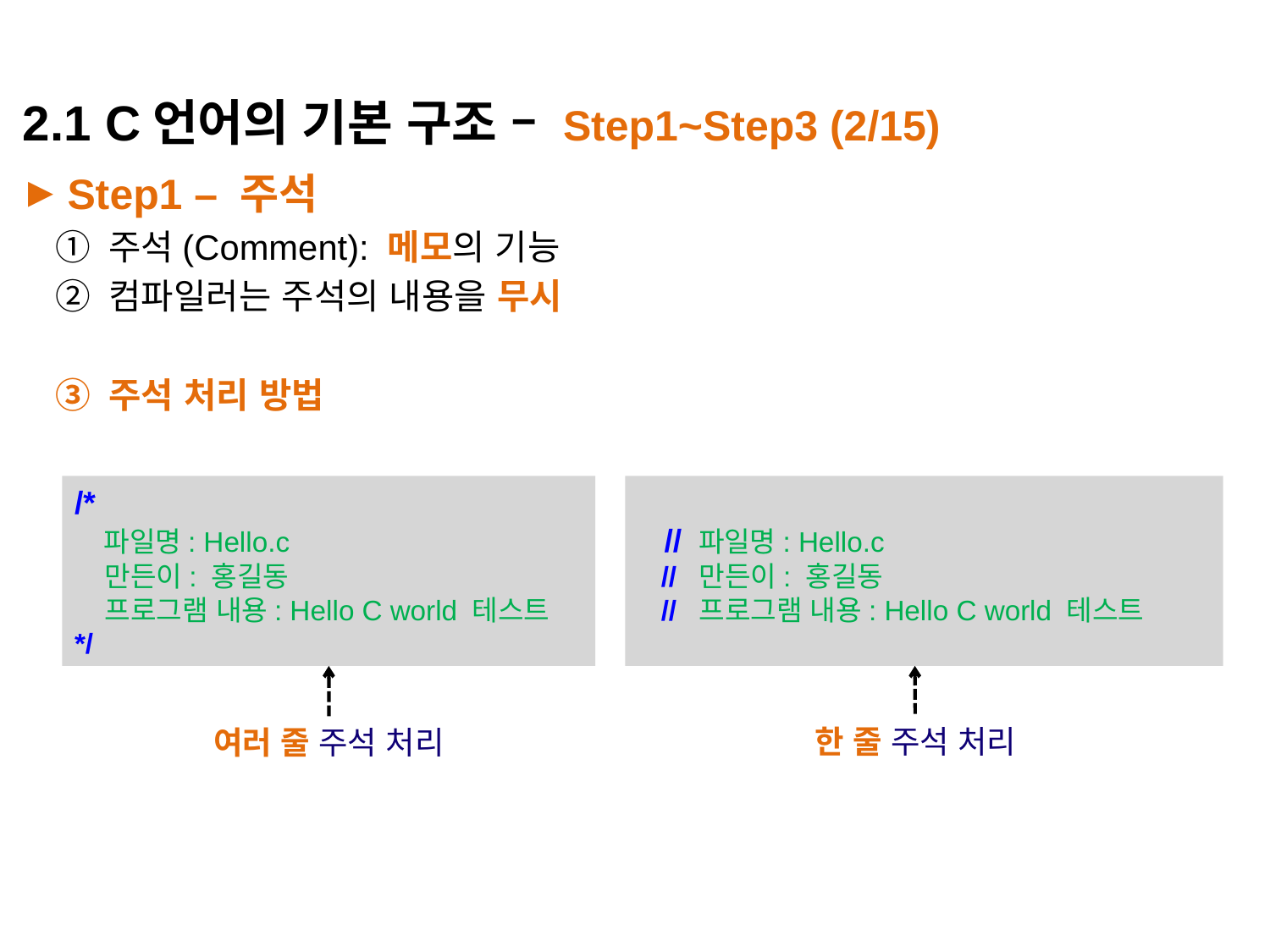

# 2.1 C언어의 기본 구조 – Step1~Step3 (2/15)
Step1 – 주석
① 주석(Comment): 메모의 기능
② 컴파일러는 주석의 내용을 무시

③ 주석 처리 방법

/*
   파일명: Hello.c
   만든이: 홍길동
   프로그램 내용: Hello C world 테스트
*/

   // 파일명: Hello.c
   //  만든이: 홍길동
   //  프로그램 내용: Hello C world 테스트

한 줄 주석 처리
여러 줄 주석 처리